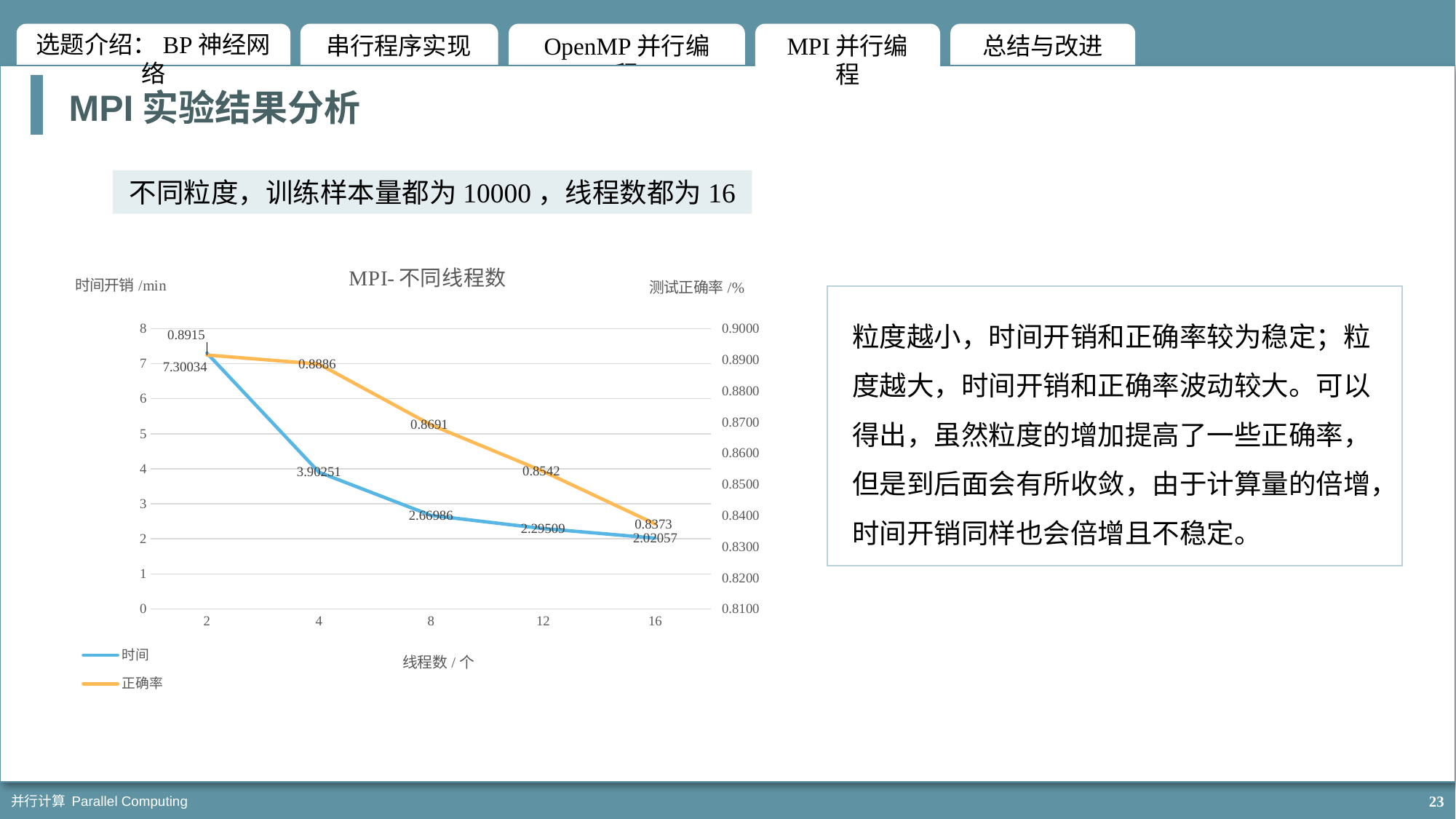

MPI实验结果分析
不同粒度，训练样本量都为10000，线程数都为16

### Chart: MPI-不同线程数

| Category | 时间 | 正确率 |
|---|---|---|
| 2 | 7.30034 | 0.8915 |
| 4 | 3.90251 | 0.8886 |
| 8 | 2.66986 | 0.8691 |
| 12 | 2.29509 | 0.8542 |
| 16 | 2.02057 | 0.8373 |
粒度越小，时间开销和正确率较为稳定；粒度越大，时间开销和正确率波动较大。可以得出，虽然粒度的增加提高了一些正确率，但是到后面会有所收敛，由于计算量的倍增，时间开销同样也会倍增且不稳定。
并行计算 Parallel Computing
23